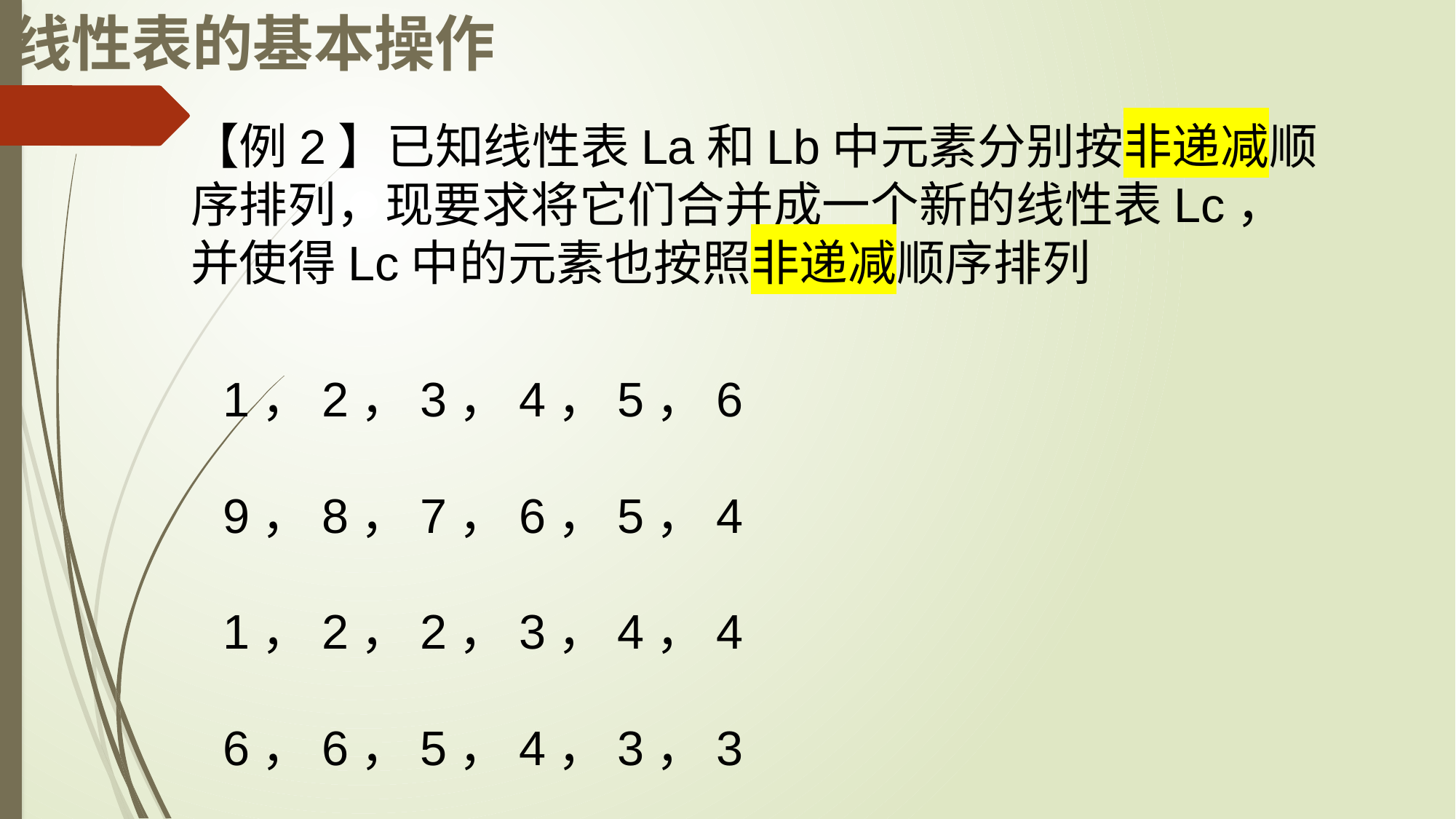

# 线性表的基本操作
【例2】已知线性表La和Lb中元素分别按非递减顺序排列，现要求将它们合并成一个新的线性表Lc，并使得Lc中的元素也按照非递减顺序排列

1，2，3，4，5，6

9，8，7，6，5，4

1，2，2，3，4，4

6，6，5，4，3，3